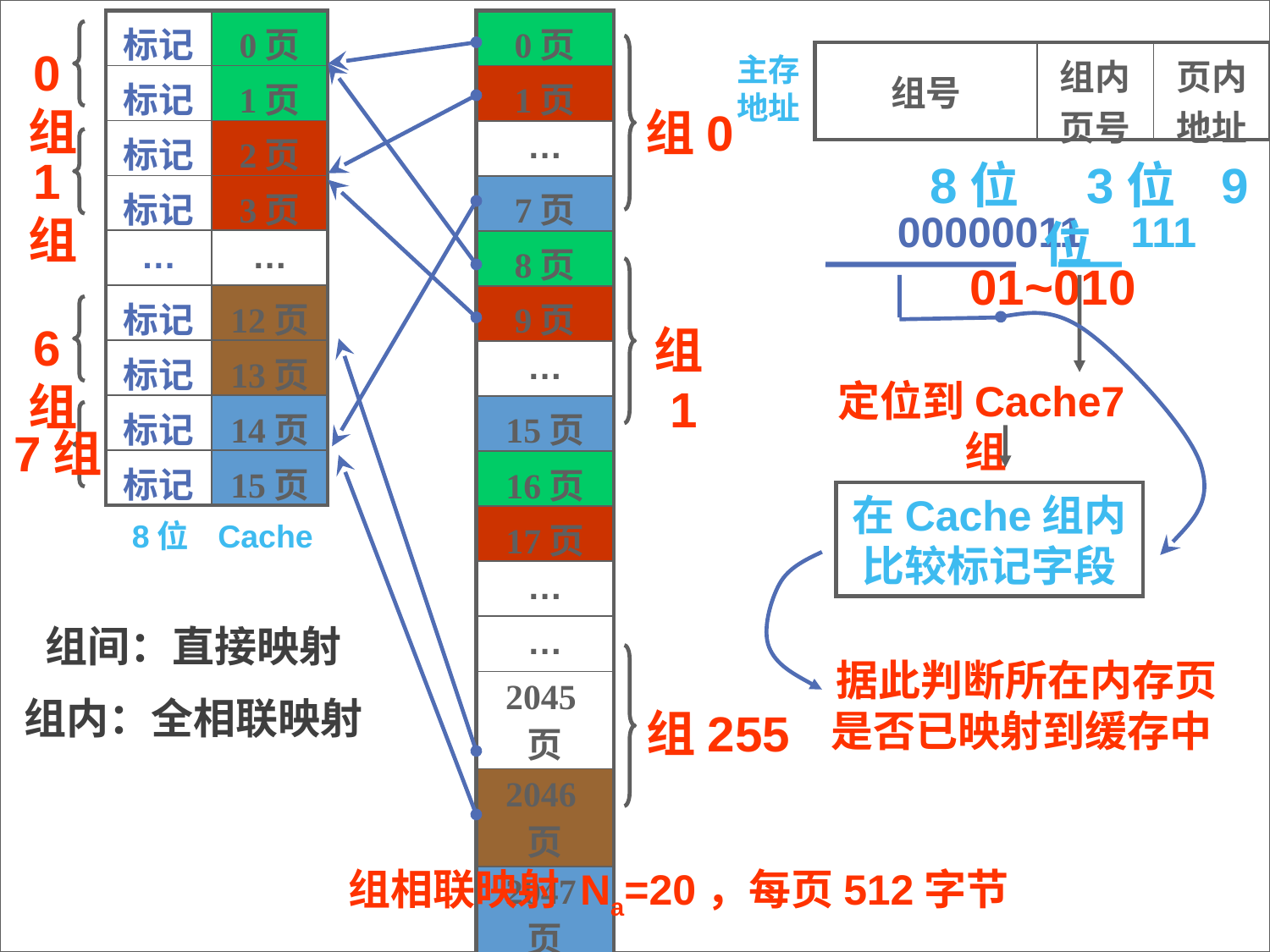

| 标记 | 0页 |
| --- | --- |
| 标记 | 1页 |
| 标记 | 2页 |
| 标记 | 3页 |
| … | … |
| 标记 | 12页 |
| 标记 | 13页 |
| 标记 | 14页 |
| 标记 | 15页 |
| 0页 |
| --- |
| 1页 |
| … |
| 7页 |
| 8页 |
| 9页 |
| … |
| 15页 |
| 16页 |
| 17页 |
| … |
| … |
| 2045页 |
| 2046页 |
| 2047页 |

0组

| 组号 | 组内页号 | 页内地址 |
| --- | --- | --- |
主存地址

组0

1组
    8位     3位   9位

00000011    111  01~010

6组
组1

定位到Cache7组

7组

在Cache组内比较标记字段
8位   Cache

组间：直接映射
组内：全相联映射

据此判断所在内存页是否已映射到缓存中
组255
组相联映射 Na=20，每页512字节